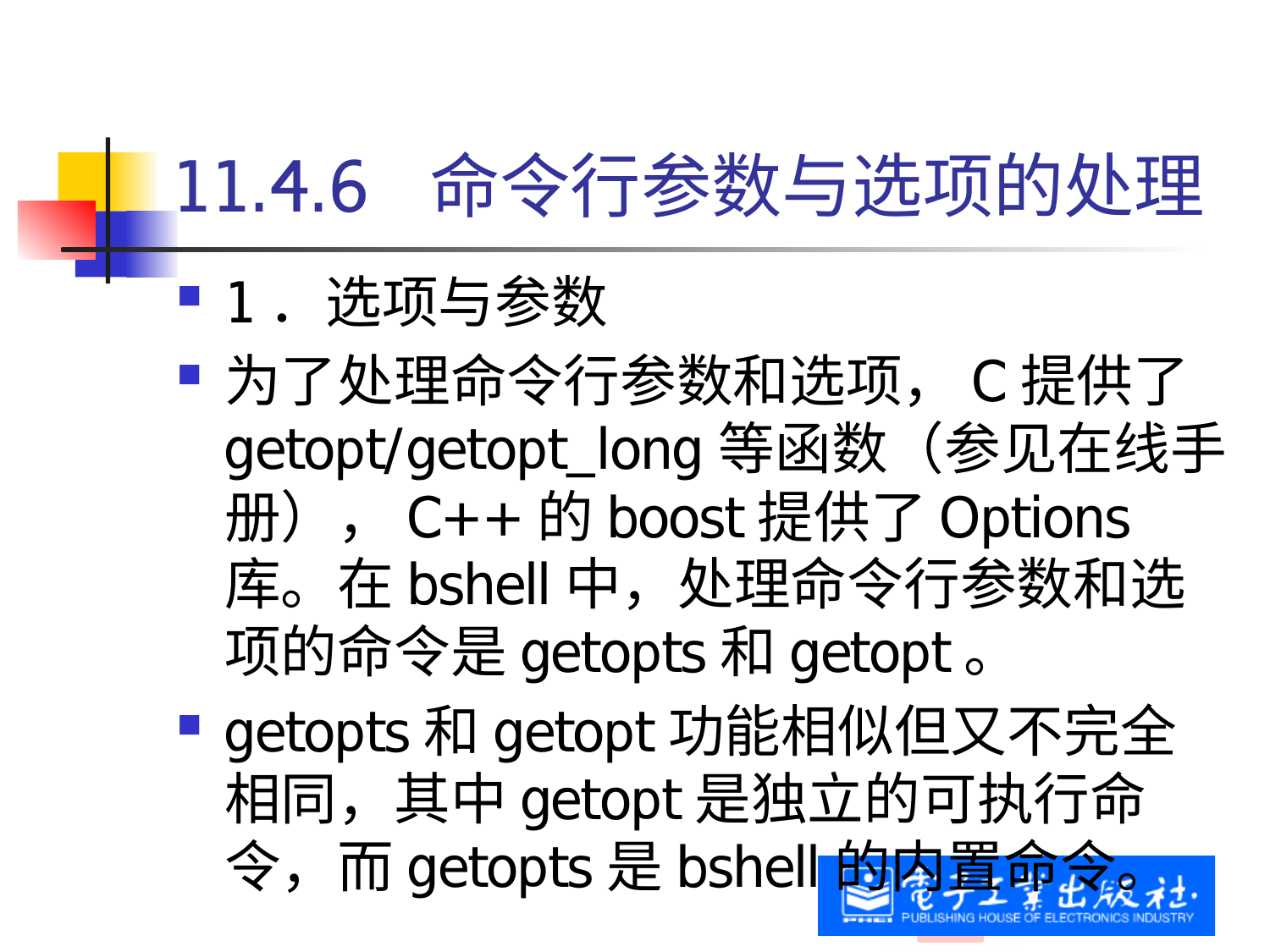

# 11.4.6  命令行参数与选项的处理
1．选项与参数
为了处理命令行参数和选项，C提供了getopt/getopt_long等函数（参见在线手册），C++的boost提供了Options库。在bshell中，处理命令行参数和选项的命令是getopts和getopt。
getopts和getopt功能相似但又不完全相同，其中getopt是独立的可执行命令，而getopts是bshell的内置命令。